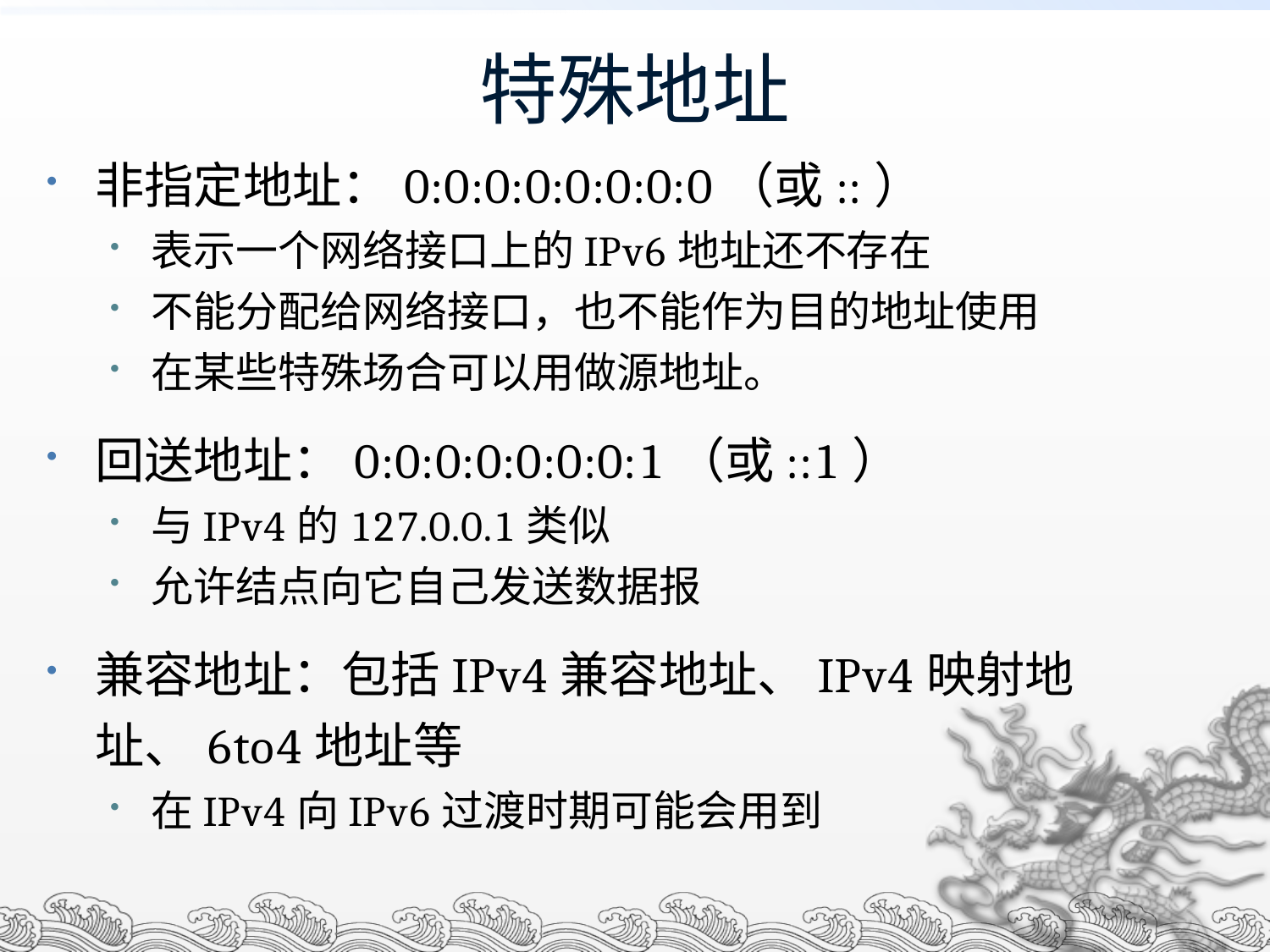

# 特殊地址
非指定地址：0:0:0:0:0:0:0:0（或::）
表示一个网络接口上的IPv6地址还不存在
不能分配给网络接口，也不能作为目的地址使用
在某些特殊场合可以用做源地址。
回送地址：0:0:0:0:0:0:0:1（或::1）
与IPv4的127.0.0.1类似
允许结点向它自己发送数据报
兼容地址：包括IPv4兼容地址、IPv4映射地址、6to4地址等
在IPv4向IPv6过渡时期可能会用到